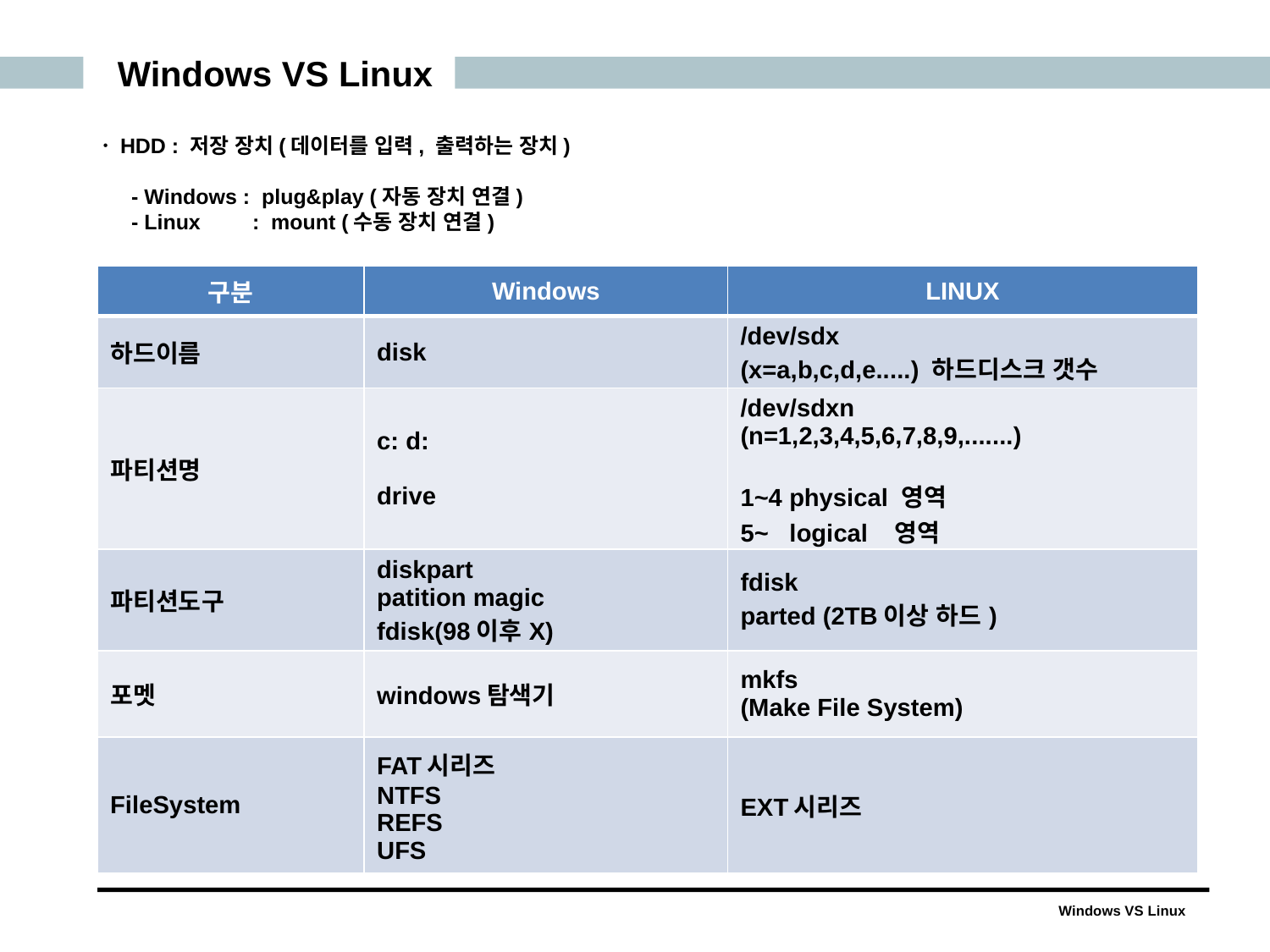

Windows VS Linux

ㆍHDD : 저장 장치(데이터를 입력, 출력하는 장치)

      - Windows :  plug&play (자동 장치 연결)
      - Linux	     :  mount (수동 장치 연결)
| 구분 | Windows | LINUX |
| --- | --- | --- |
| 하드이름 | disk | /dev/sdx (x=a,b,c,d,e.....) 하드디스크 갯수 |
| 파티션명 | c: d: drive | /dev/sdxn (n=1,2,3,4,5,6,7,8,9,.......) 1~4 physical 영역 5~ logical 영역 |
| 파티션도구 | diskpart patition magic fdisk(98이후X) | fdisk parted (2TB이상 하드) |
| 포멧 | windows탐색기 | mkfs (Make File System) |
| FileSystem | FAT시리즈 NTFS REFS UFS | EXT시리즈 |

Windows VS Linux